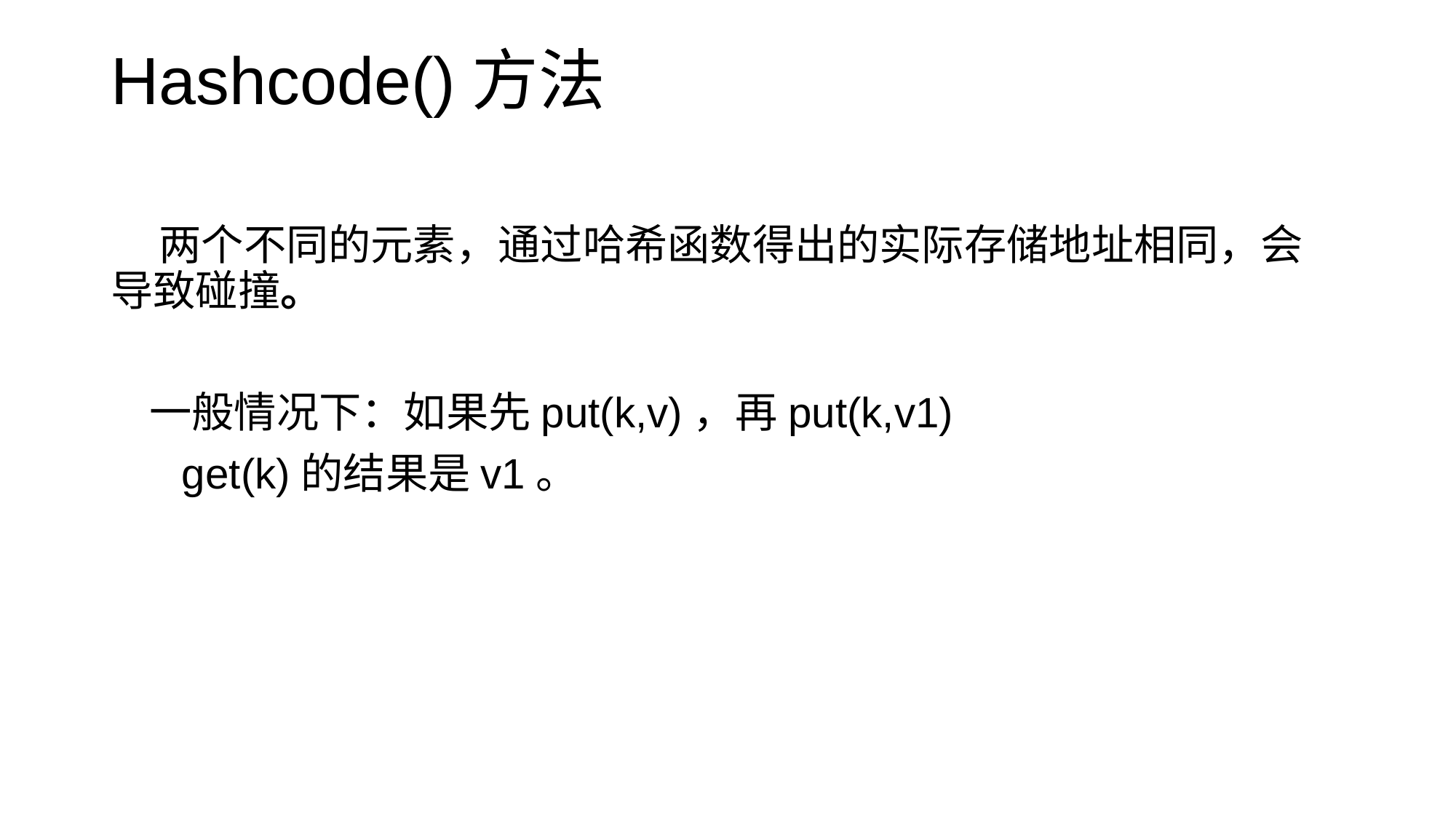

# Hashcode()方法
    两个不同的元素，通过哈希函数得出的实际存储地址相同，会导致碰撞。

   一般情况下：如果先put(k,v)，再put(k,v1)
      get(k)的结果是v1。